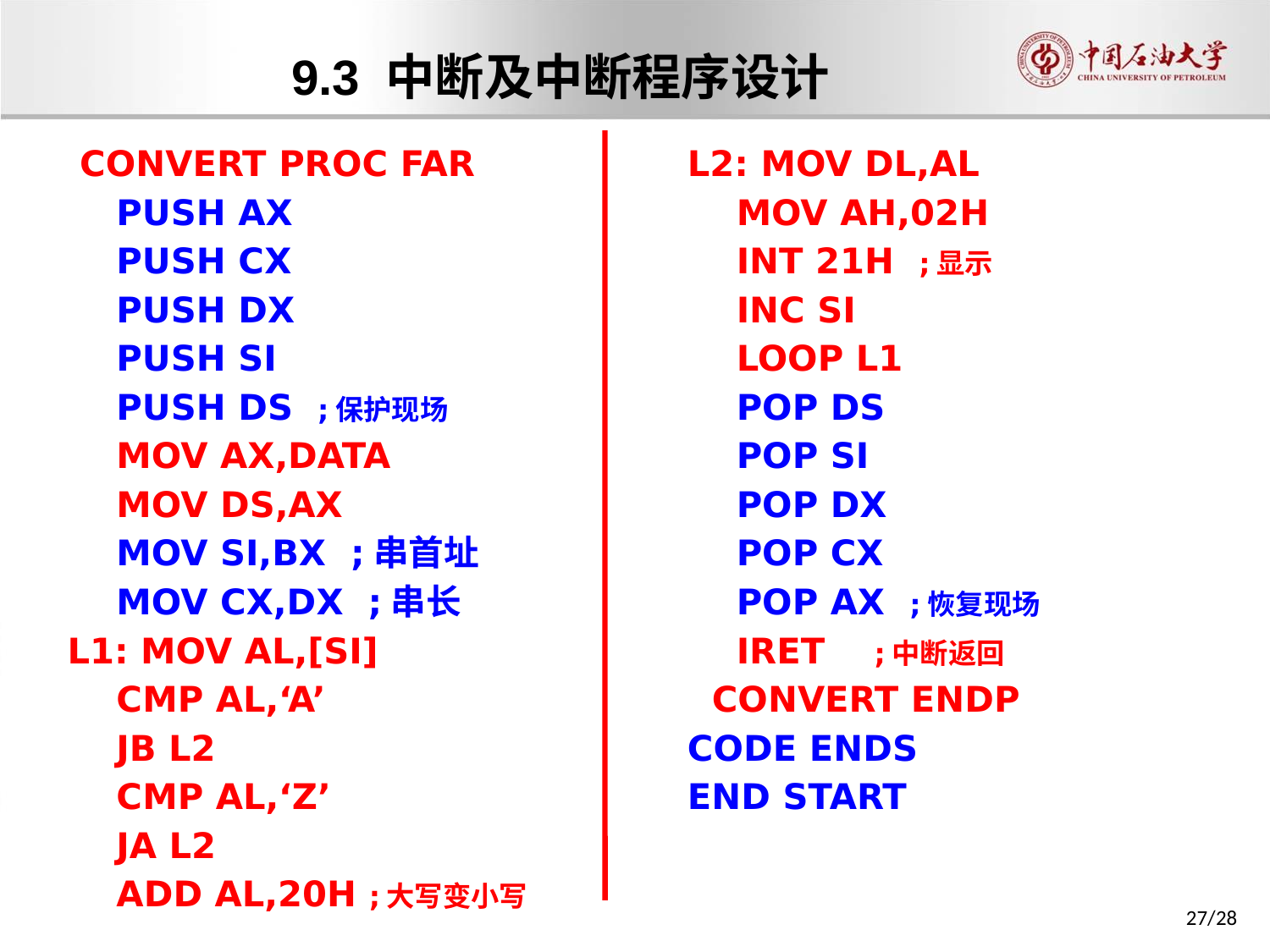

9.3 中断及中断程序设计

 CONVERT PROC FAR
    PUSH AX
    PUSH CX
    PUSH DX
    PUSH SI
    PUSH DS  ;保护现场
    MOV AX,DATA
    MOV DS,AX
    MOV SI,BX  ;串首址
    MOV CX,DX  ;串长
L1: MOV AL,[SI]
    CMP AL,‘A’
    JB L2
    CMP AL,‘Z’
    JA L2
    ADD AL,20H ;大写变小写
L2: MOV DL,AL
    MOV AH,02H
    INT 21H  ;显示
    INC SI
    LOOP L1
    POP DS
    POP SI
    POP DX
    POP CX
    POP AX  ;恢复现场
    IRET    ;中断返回
  CONVERT ENDP
CODE ENDS
END START

27/28